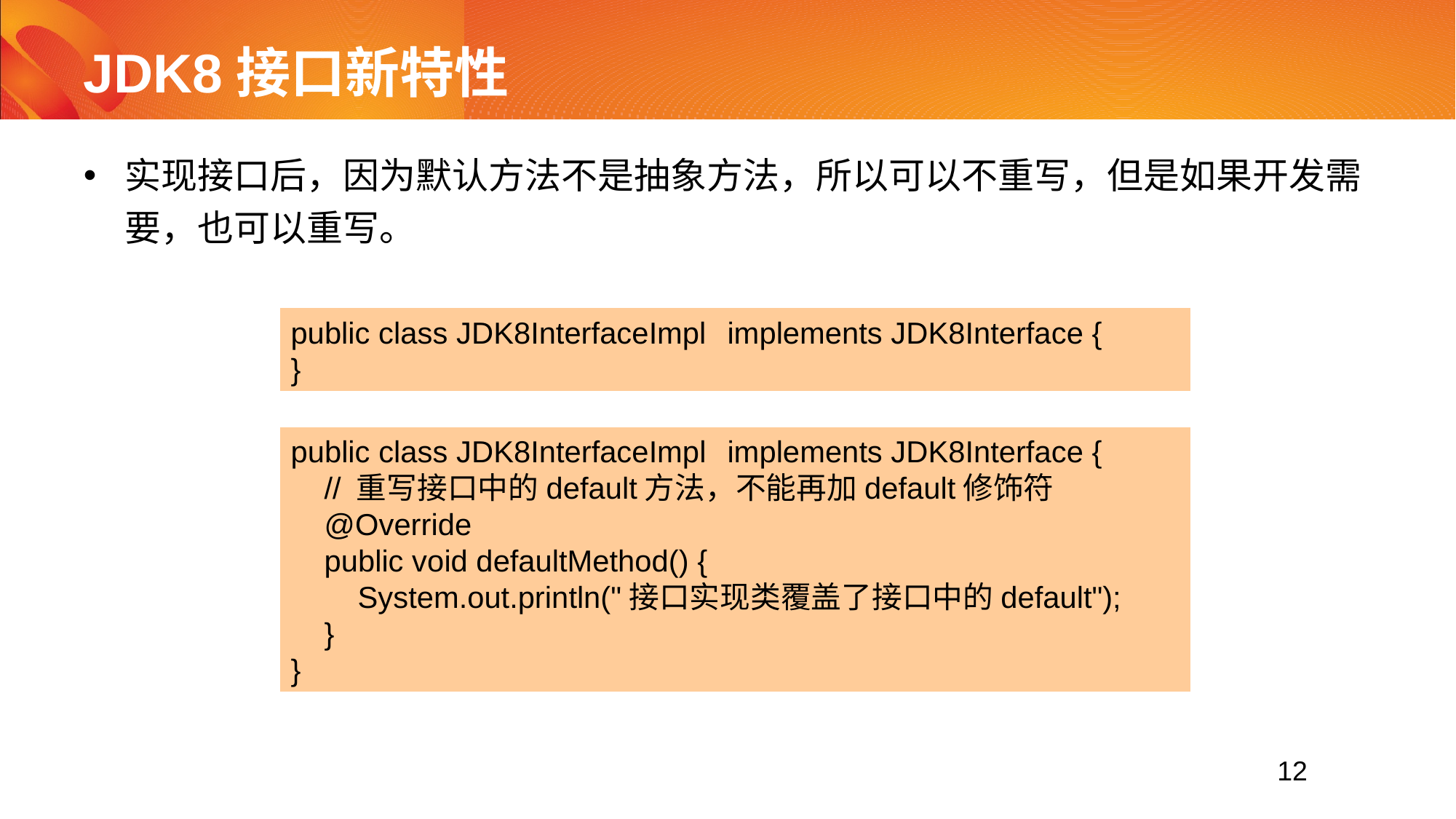

# JDK8接口新特性
实现接口后，因为默认方法不是抽象方法，所以可以不重写，但是如果开发需要，也可以重写。

public class JDK8InterfaceImpl 	implements JDK8Interface {
}
public class JDK8InterfaceImpl 	implements JDK8Interface {
    // 重写接口中的default方法，不能再加default修饰符
    @Override
    public void defaultMethod() {
        System.out.println("接口实现类覆盖了接口中的default");
    }
}